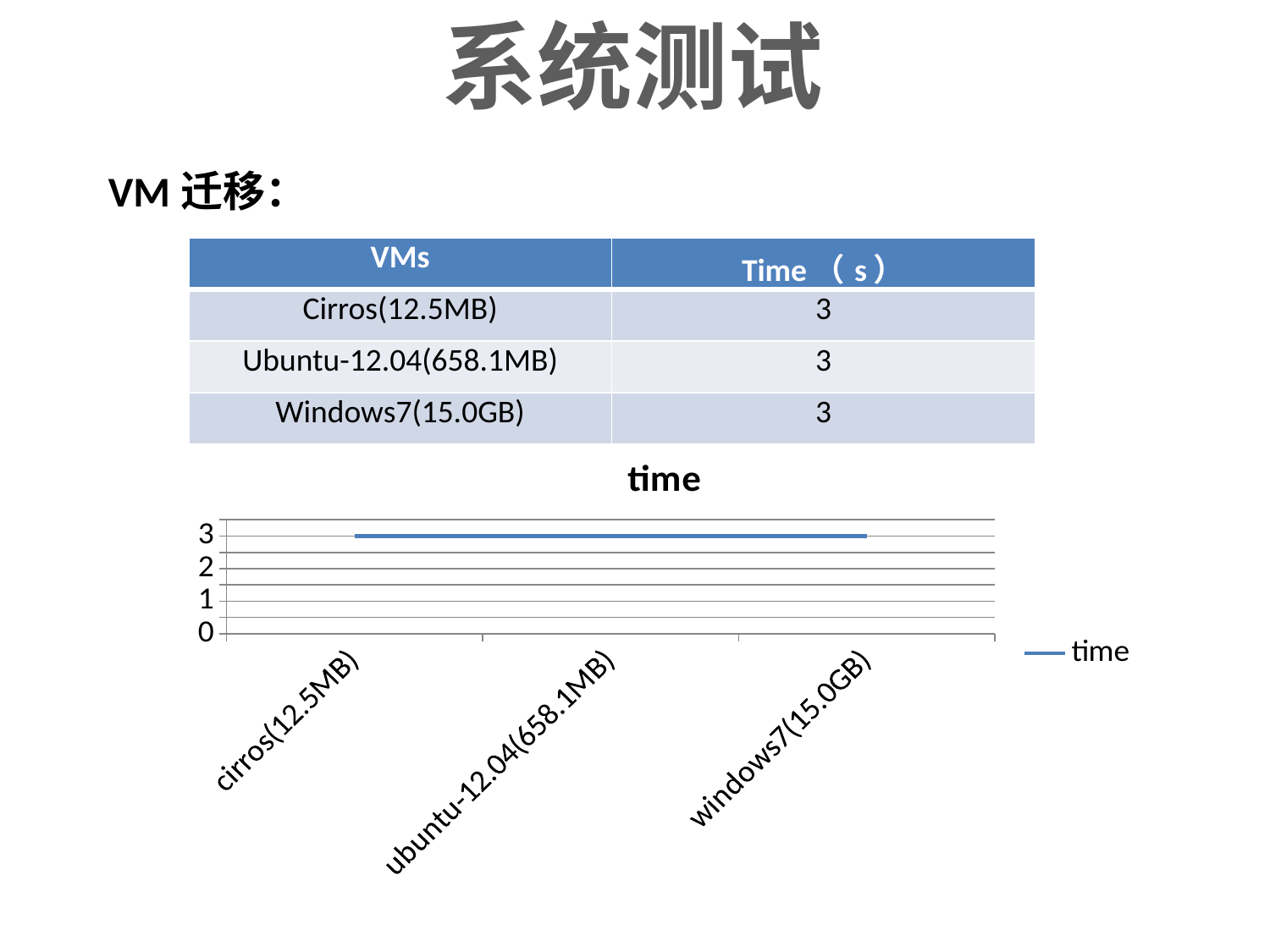

系统测试
VM迁移：
| VMs | Time（s） |
| --- | --- |
| Cirros(12.5MB) | 3 |
| Ubuntu-12.04(658.1MB) | 3 |
| Windows7(15.0GB) | 3 |

### Chart:

| Category | time |
|---|---|
| cirros(12.5MB) | 3.0 |
| ubuntu-12.04(658.1MB) | 3.0 |
| windows7(15.0GB) | 3.0 |